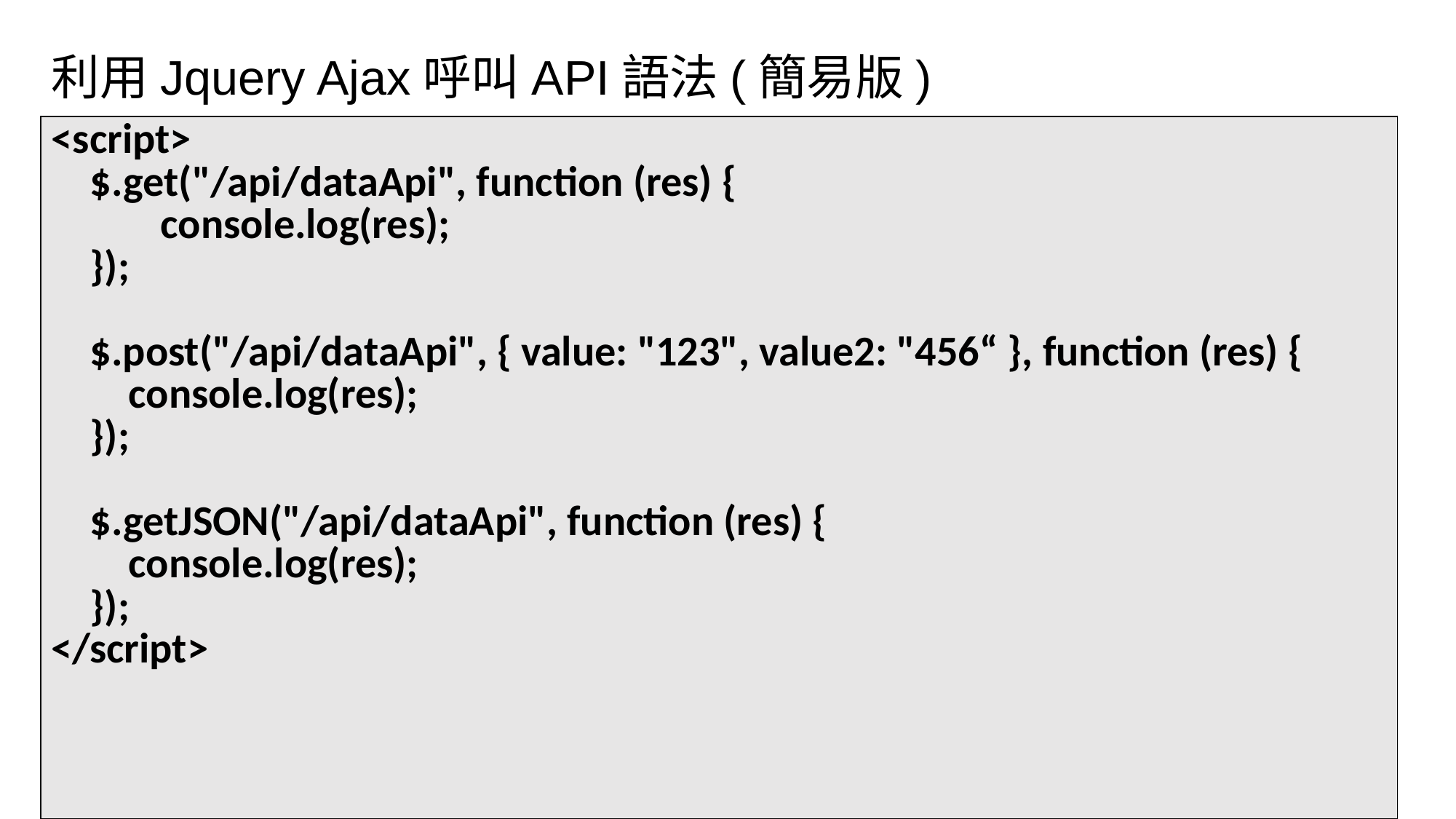

# 利用Jquery Ajax呼叫API語法(簡易版)
| <script> $.get("/api/dataApi", function (res) { console.log(res); }); $.post("/api/dataApi", { value: "123", value2: "456“ }, function (res) { console.log(res); }); $.getJSON("/api/dataApi", function (res) { console.log(res); }); </script> |
| --- |